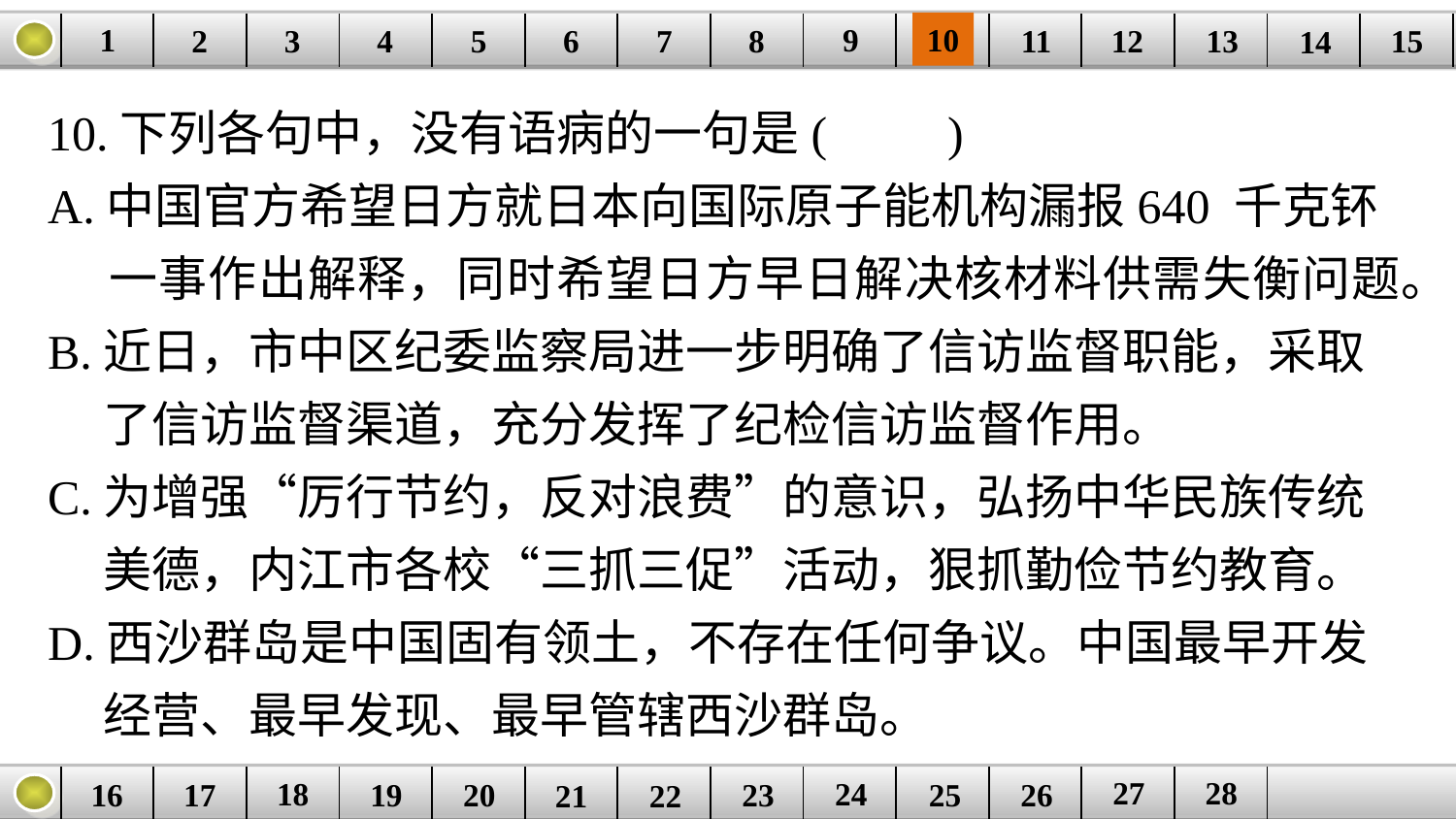

9
10
1
3
4
5
6
8
11
2
12
15
|  |  |  |  |  |  |  |  |  |  |  |  |  |  |  |
| --- | --- | --- | --- | --- | --- | --- | --- | --- | --- | --- | --- | --- | --- | --- |
7
13
14

10.下列各句中，没有语病的一句是(　　)
A.中国官方希望日方就日本向国际原子能机构漏报640 千克钚
    一事作出解释，同时希望日方早日解决核材料供需失衡问题。
B.近日，市中区纪委监察局进一步明确了信访监督职能，采取
    了信访监督渠道，充分发挥了纪检信访监督作用。
C.为增强“厉行节约，反对浪费”的意识，弘扬中华民族传统
    美德，内江市各校“三抓三促”活动，狠抓勤俭节约教育。
D.西沙群岛是中国固有领土，不存在任何争议。中国最早开发
    经营、最早发现、最早管辖西沙群岛。

27
28
18
24
16
25
26
|  |  |  |  |  |  |  |  |  |  |  |  |  |
| --- | --- | --- | --- | --- | --- | --- | --- | --- | --- | --- | --- | --- |
23
17
19
20
21
22